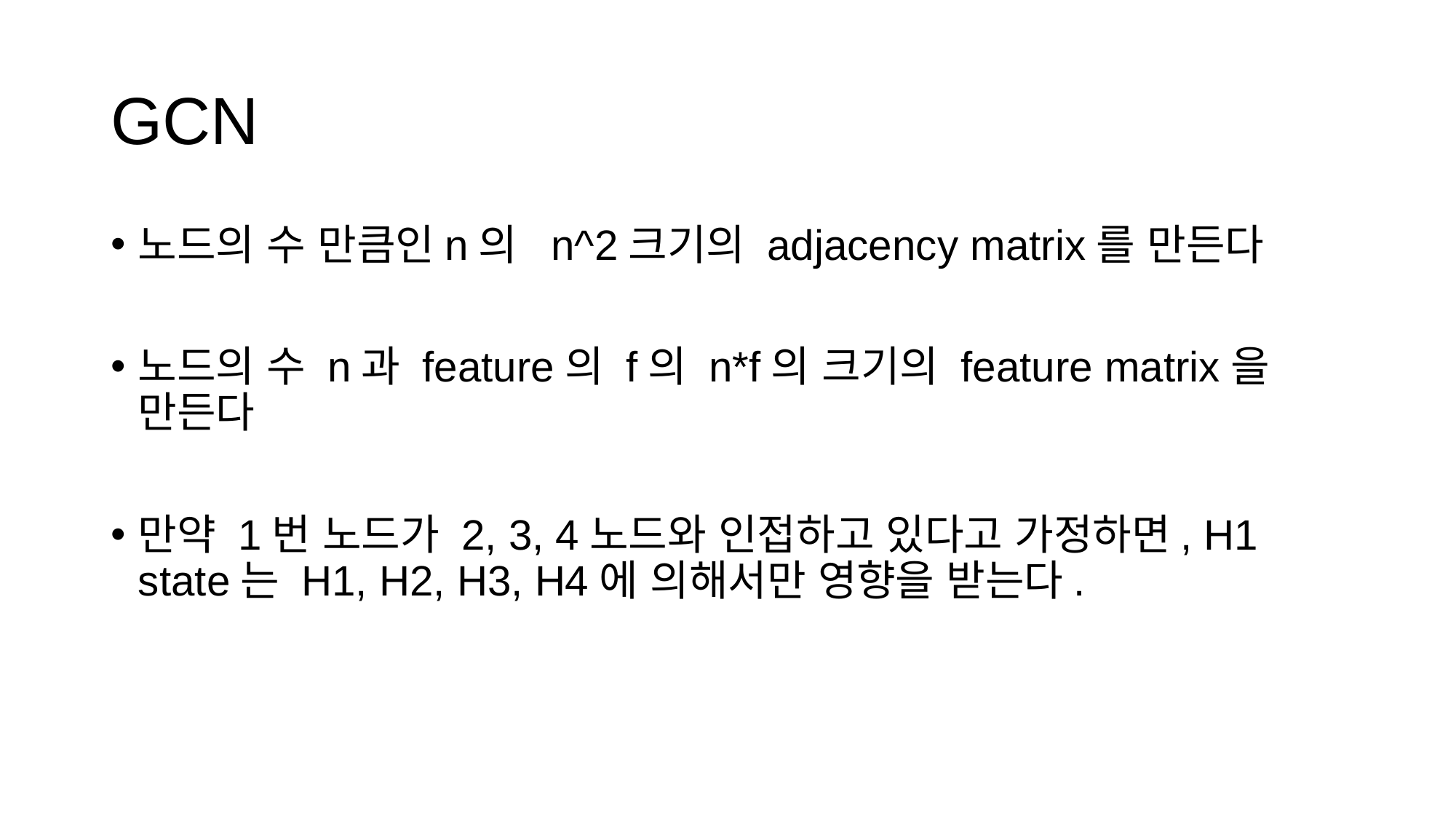

# GCN
노드의 수 만큼인n의  n^2크기의 adjacency matrix를 만든다

노드의 수 n과 feature의 f의 n*f의 크기의 feature matrix을 만든다

만약 1번 노드가 2, 3, 4노드와 인접하고 있다고 가정하면, H1 state는 H1, H2, H3, H4에 의해서만 영향을 받는다.